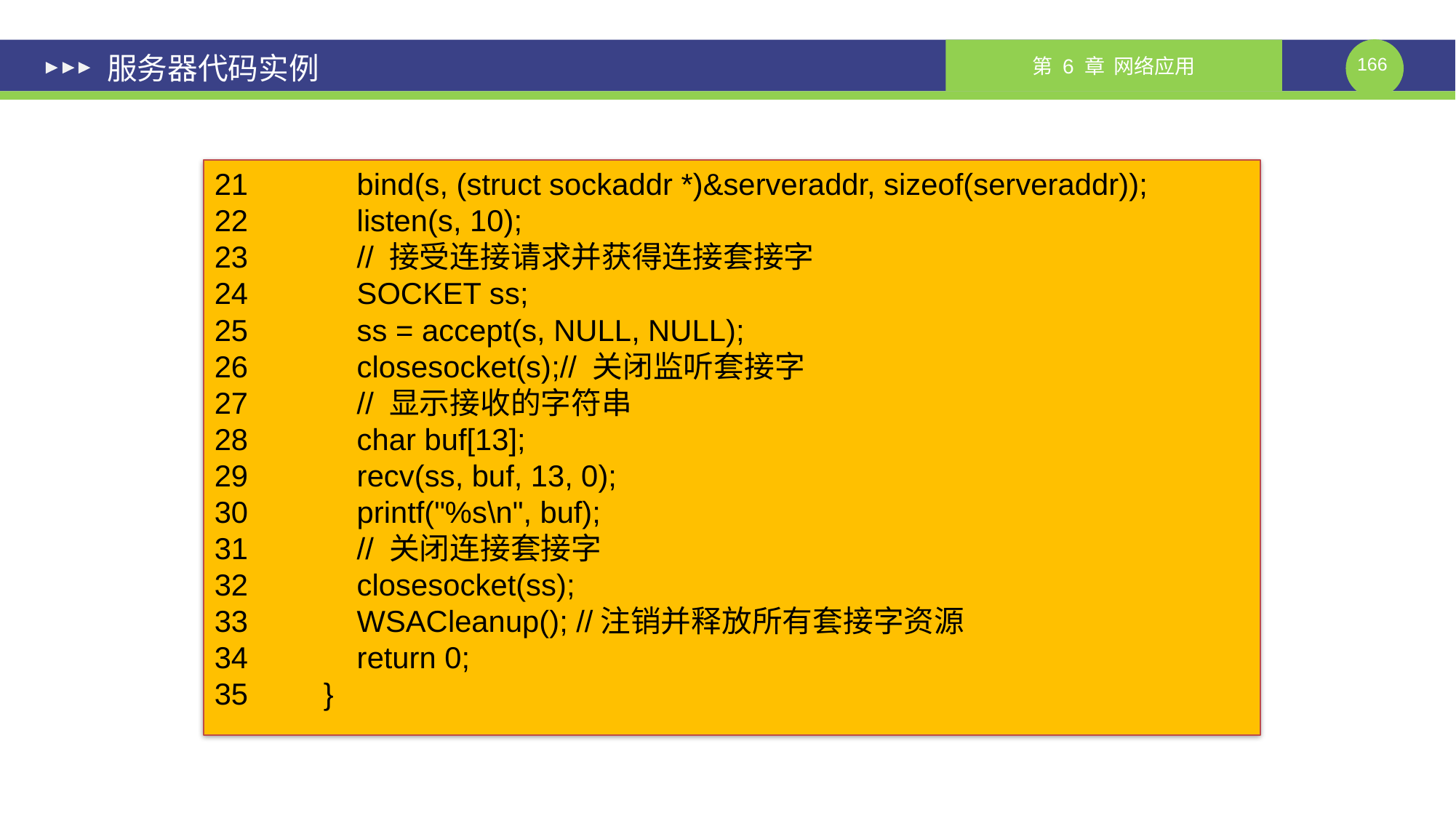

# 服务器代码实例
21	    bind(s, (struct sockaddr *)&serveraddr, sizeof(serveraddr));
22	    listen(s, 10);
23	    // 接受连接请求并获得连接套接字
24	    SOCKET ss;
25	    ss = accept(s, NULL, NULL);
26	    closesocket(s);// 关闭监听套接字
27	    // 显示接收的字符串
28	    char buf[13];
29	    recv(ss, buf, 13, 0);
30	    printf("%s\n", buf);
31	    // 关闭连接套接字
32	    closesocket(ss);
33	    WSACleanup(); //注销并释放所有套接字资源
34	    return 0;
35	}
课件制作人：谢钧  谢希仁